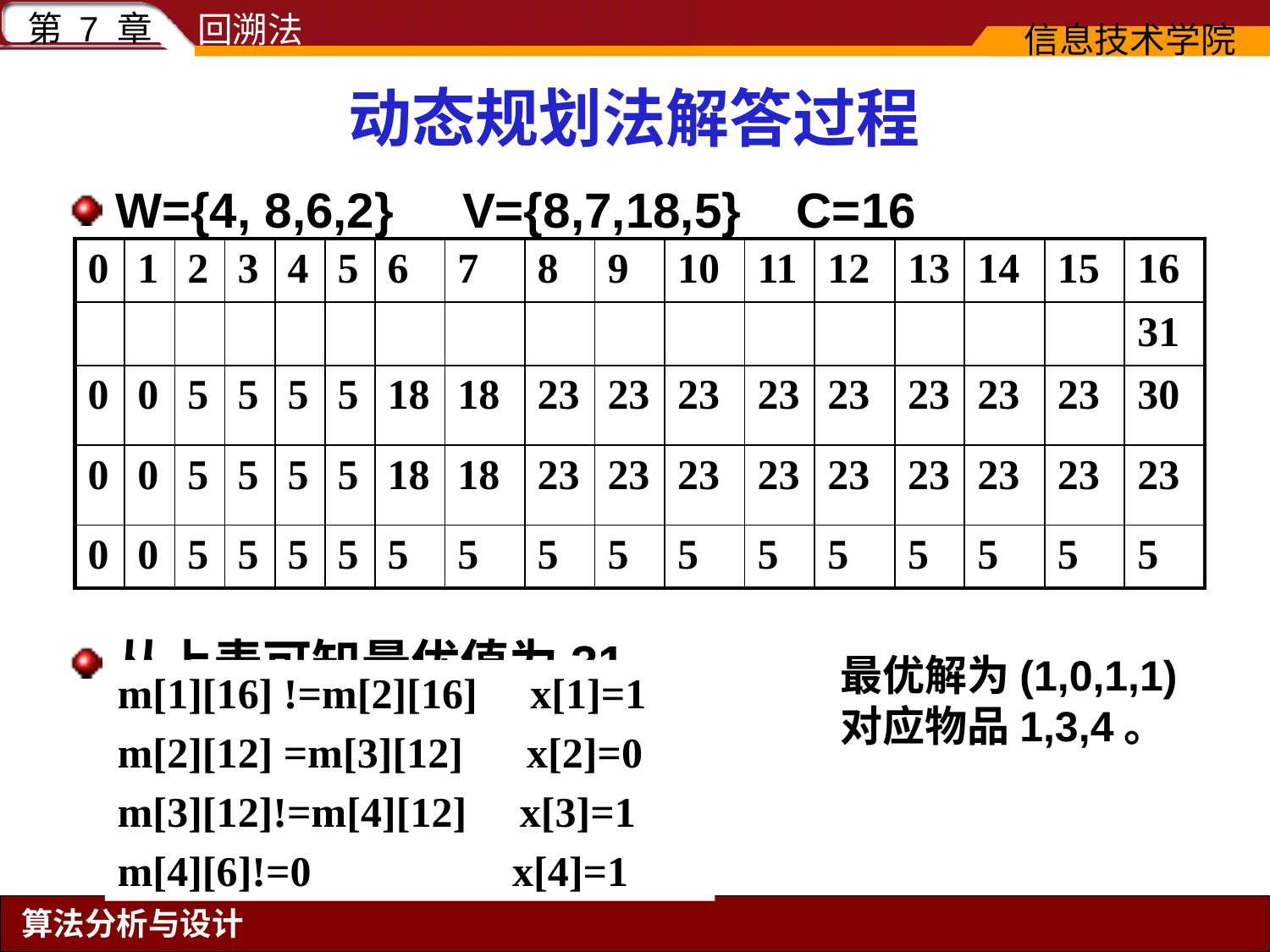

# 动态规划法解答过程
W={4, 8,6,2}     V={8,7,18,5}    C=16

从上表可知最优值为31。
| 0 | 1 | 2 | 3 | 4 | 5 | 6 | 7 | 8 | 9 | 10 | 11 | 12 | 13 | 14 | 15 | 16 |
| --- | --- | --- | --- | --- | --- | --- | --- | --- | --- | --- | --- | --- | --- | --- | --- | --- |
|  |  |  |  |  |  |  |  |  |  |  |  |  |  |  |  | 31 |
| 0 | 0 | 5 | 5 | 5 | 5 | 18 | 18 | 23 | 23 | 23 | 23 | 23 | 23 | 23 | 23 | 30 |
| 0 | 0 | 5 | 5 | 5 | 5 | 18 | 18 | 23 | 23 | 23 | 23 | 23 | 23 | 23 | 23 | 23 |
| 0 | 0 | 5 | 5 | 5 | 5 | 5 | 5 | 5 | 5 | 5 | 5 | 5 | 5 | 5 | 5 | 5 |
最优解为(1,0,1,1)
对应物品1,3,4。
m[1][16] !=m[2][16]     x[1]=1
m[2][12] =m[3][12]      x[2]=0
m[3][12]!=m[4][12]     x[3]=1
m[4][6]!=0                   x[4]=1